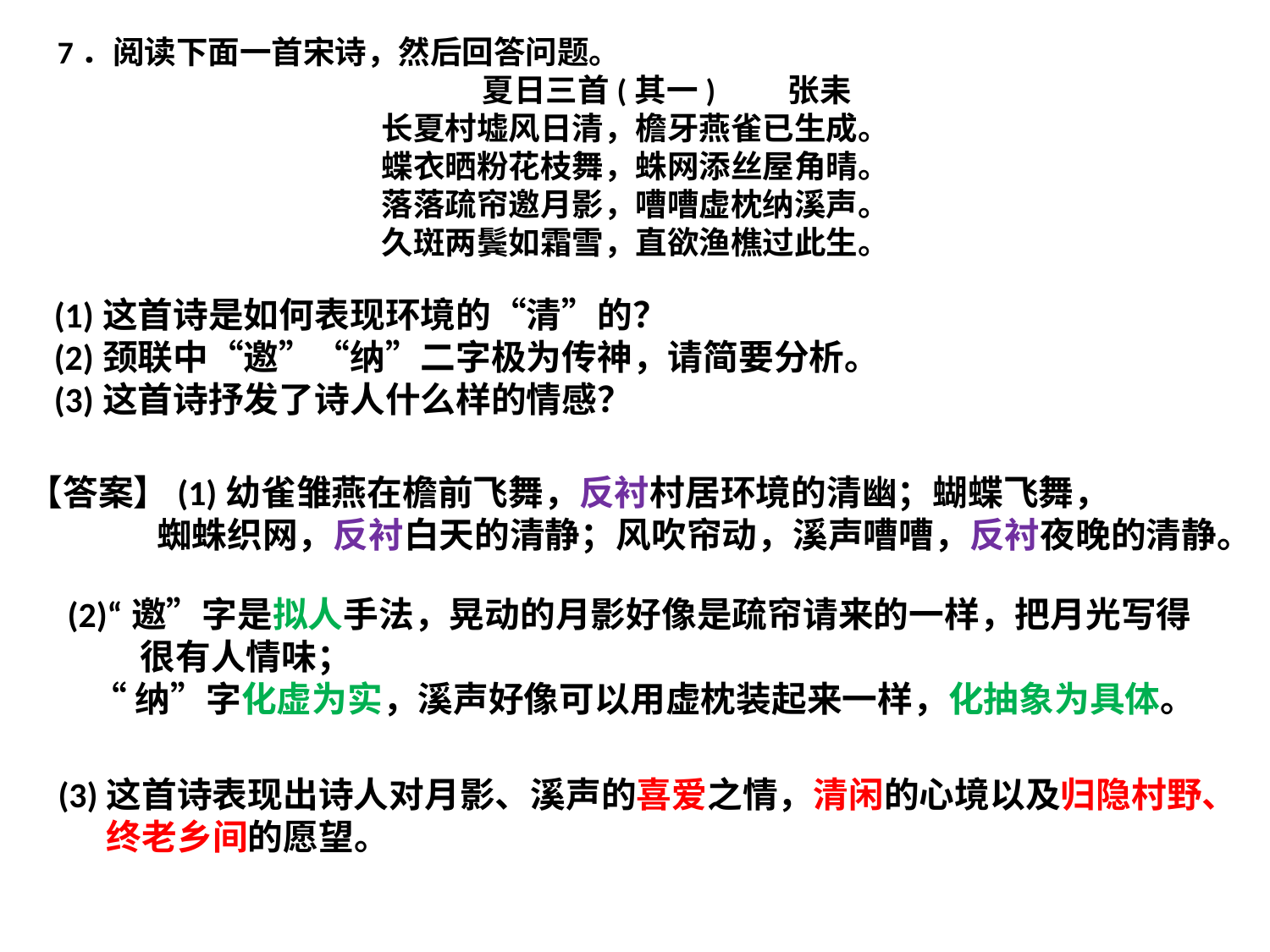

7．阅读下面一首宋诗，然后回答问题。
                                                          夏日三首(其一)         张耒
                                            长夏村墟风日清，檐牙燕雀已生成。
                                            蝶衣晒粉花枝舞，蛛网添丝屋角晴。
                                            落落疏帘邀月影，嘈嘈虚枕纳溪声。
                                            久斑两鬓如霜雪，直欲渔樵过此生。
(1)这首诗是如何表现环境的“清”的？
(2)颈联中“邀”“纳”二字极为传神，请简要分析。
(3)这首诗抒发了诗人什么样的情感？
【答案】(1)幼雀雏燕在檐前飞舞，反衬村居环境的清幽；蝴蝶飞舞，
               蜘蛛织网，反衬白天的清静；风吹帘动，溪声嘈嘈，反衬夜晚的清静。
(2)“邀”字是拟人手法，晃动的月影好像是疏帘请来的一样，把月光写得
        很有人情味；
   “纳”字化虚为实，溪声好像可以用虚枕装起来一样，化抽象为具体。
(3)这首诗表现出诗人对月影、溪声的喜爱之情，清闲的心境以及归隐村野、
     终老乡间的愿望。